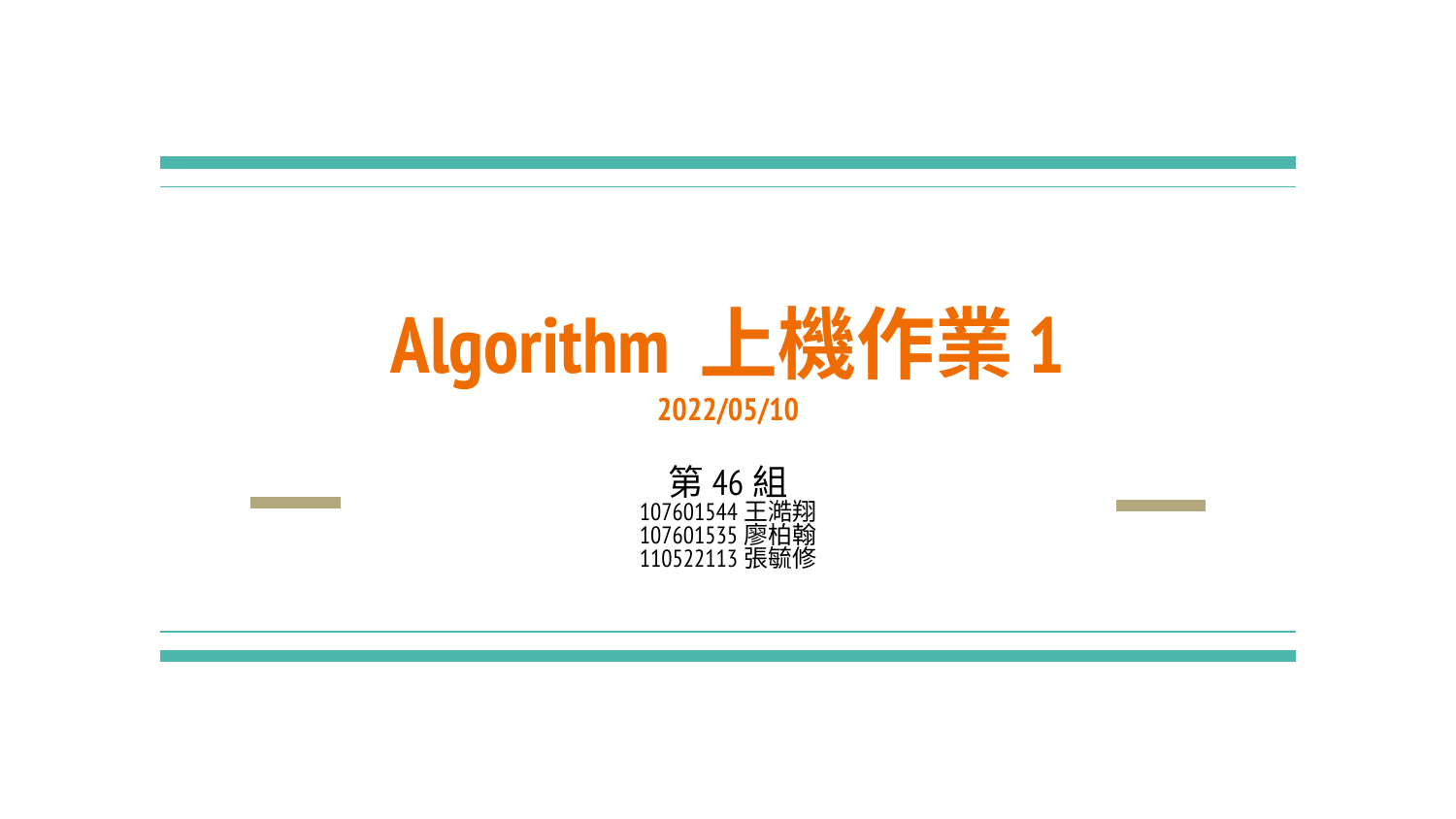

# Algorithm 上機作業1 2022/05/10
第46組
107601544王澔翔
107601535廖柏翰
110522113張毓修